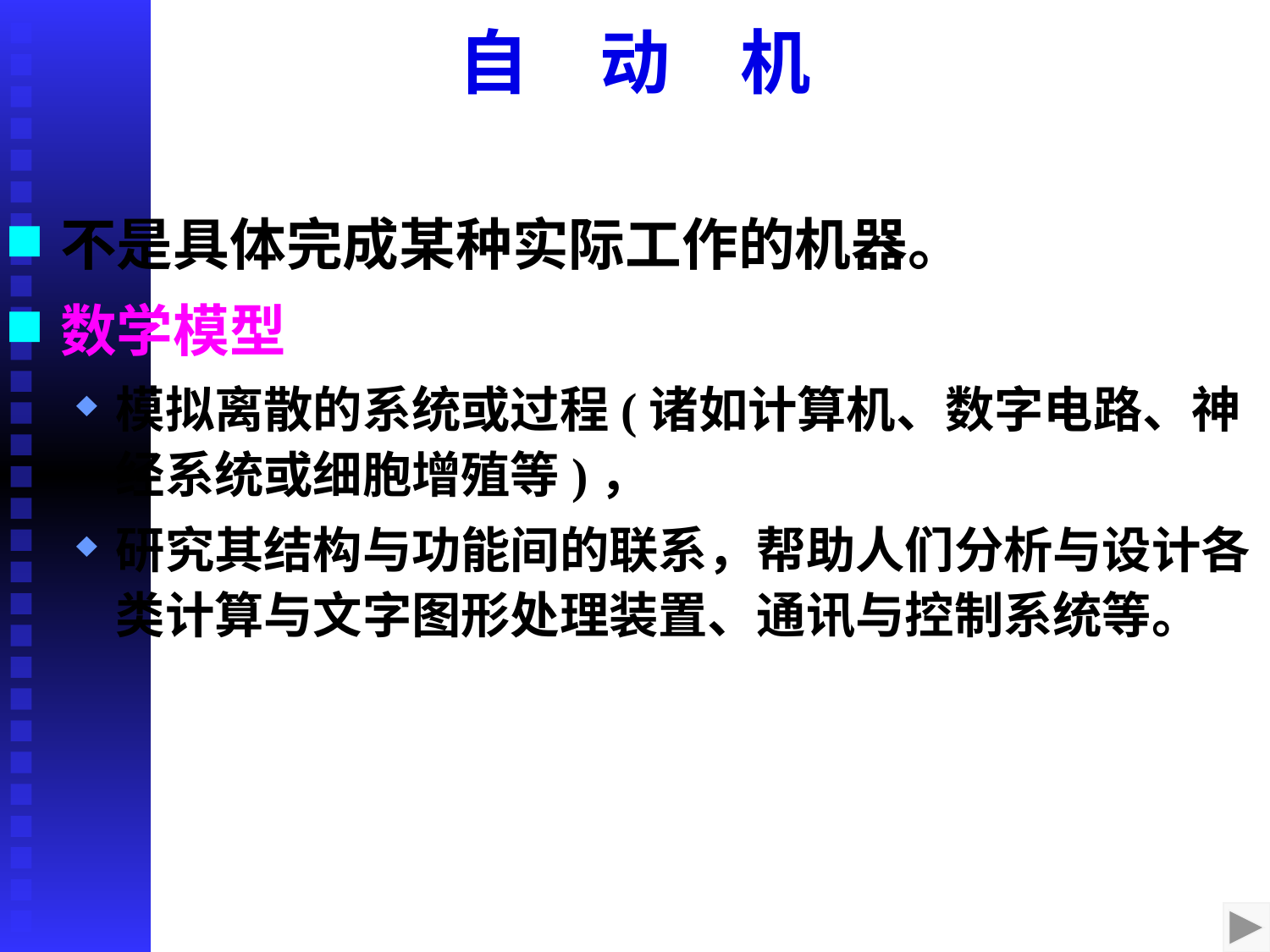

# 自　动　机
不是具体完成某种实际工作的机器。
数学模型
模拟离散的系统或过程(诸如计算机、数字电路、神经系统或细胞增殖等)，
研究其结构与功能间的联系，帮助人们分析与设计各类计算与文字图形处理装置、通讯与控制系统等。